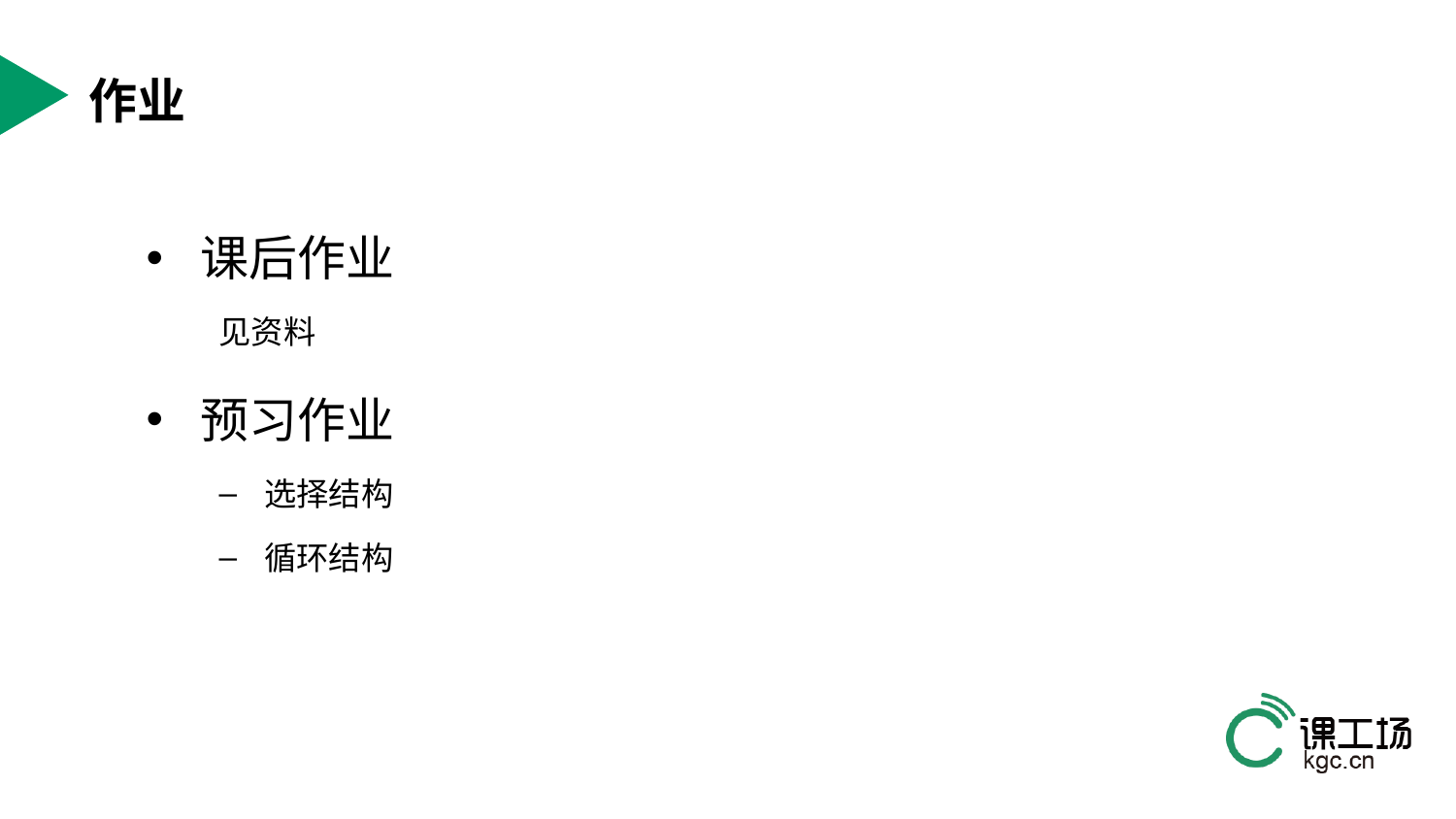

# 作业
课后作业
见资料
预习作业
选择结构
循环结构